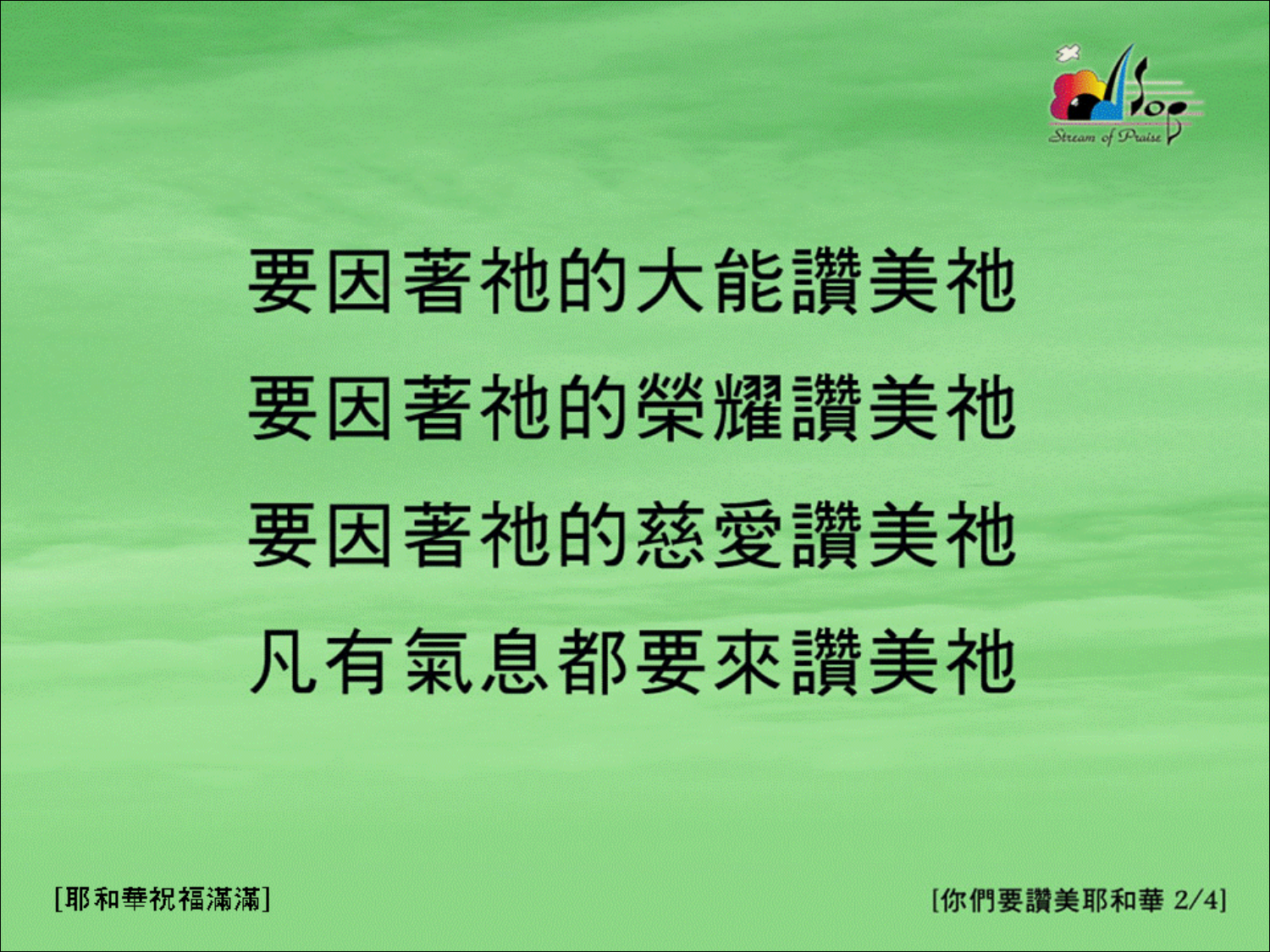

# 你們要讚美耶和華 (2/4) [Praise the Lord All Ye People]

[耶和華祝福滿滿]